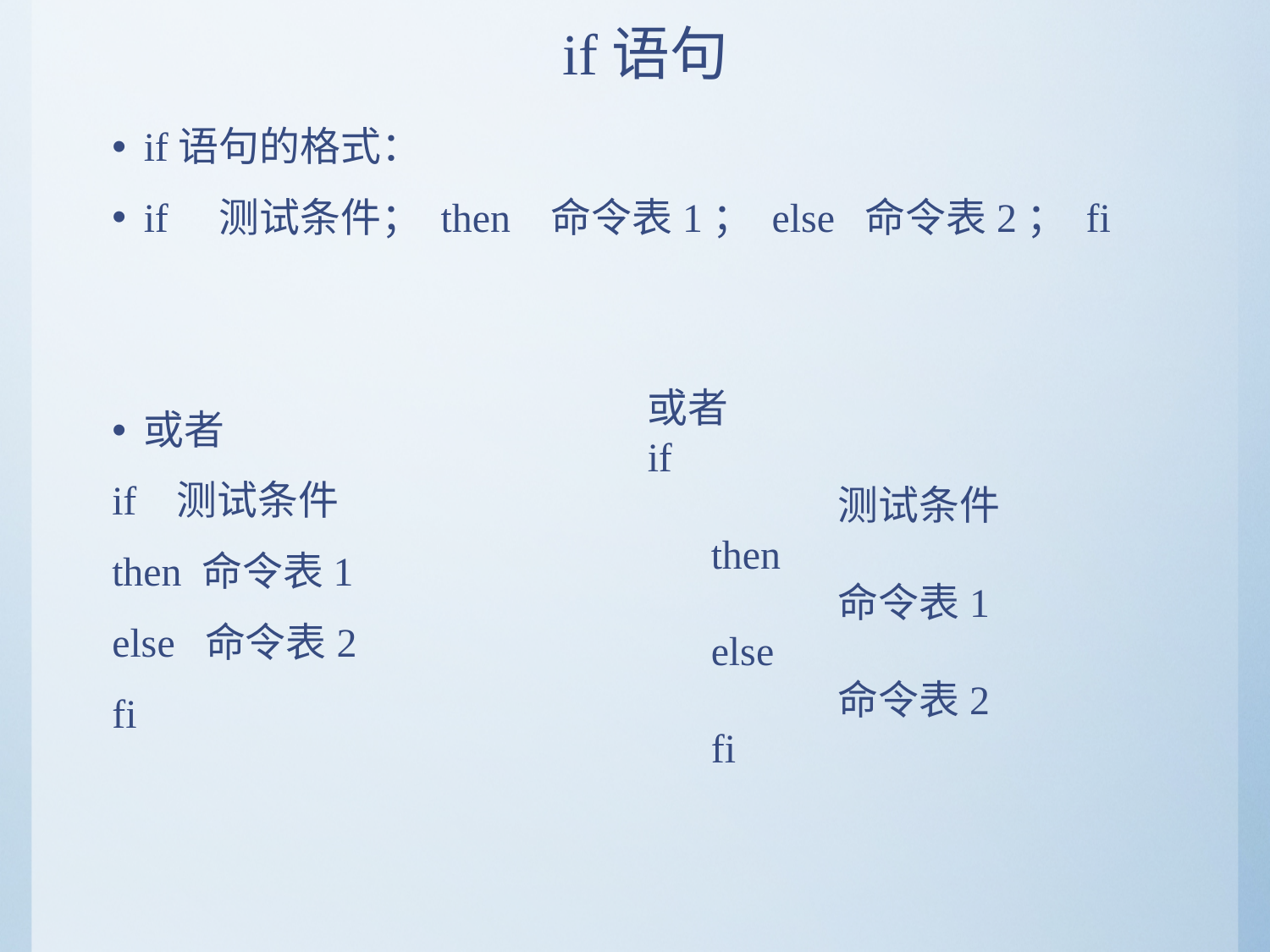

# if语句
if语句的格式：
if    测试条件； then   命令表1； else  命令表2； fi

或者
if   测试条件
then 命令表1
else  命令表2
fi

或者
if
	测试条件
then
	命令表1
else
	命令表2
fi